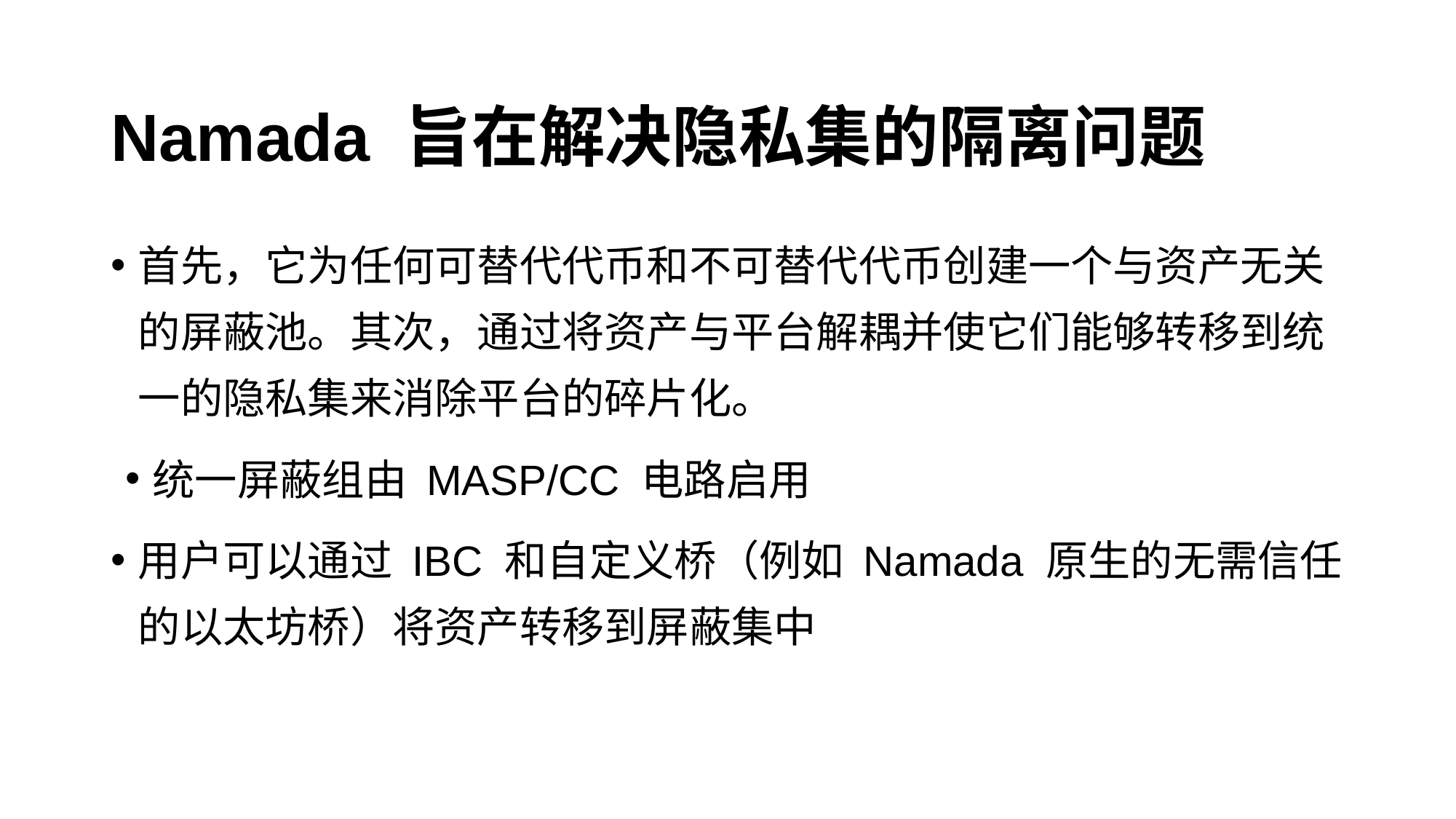

# Namada 旨在解决隐私集的隔离问题
首先，它为任何可替代代币和不可替代代币创建一个与资产无关的屏蔽池。其次，通过将资产与平台解耦并使它们能够转移到统一的隐私集来消除平台的碎片化。
统一屏蔽组由 MASP/CC 电路启用
用户可以通过 IBC 和自定义桥（例如 Namada 原生的无需信任的以太坊桥）将资产转移到屏蔽集中